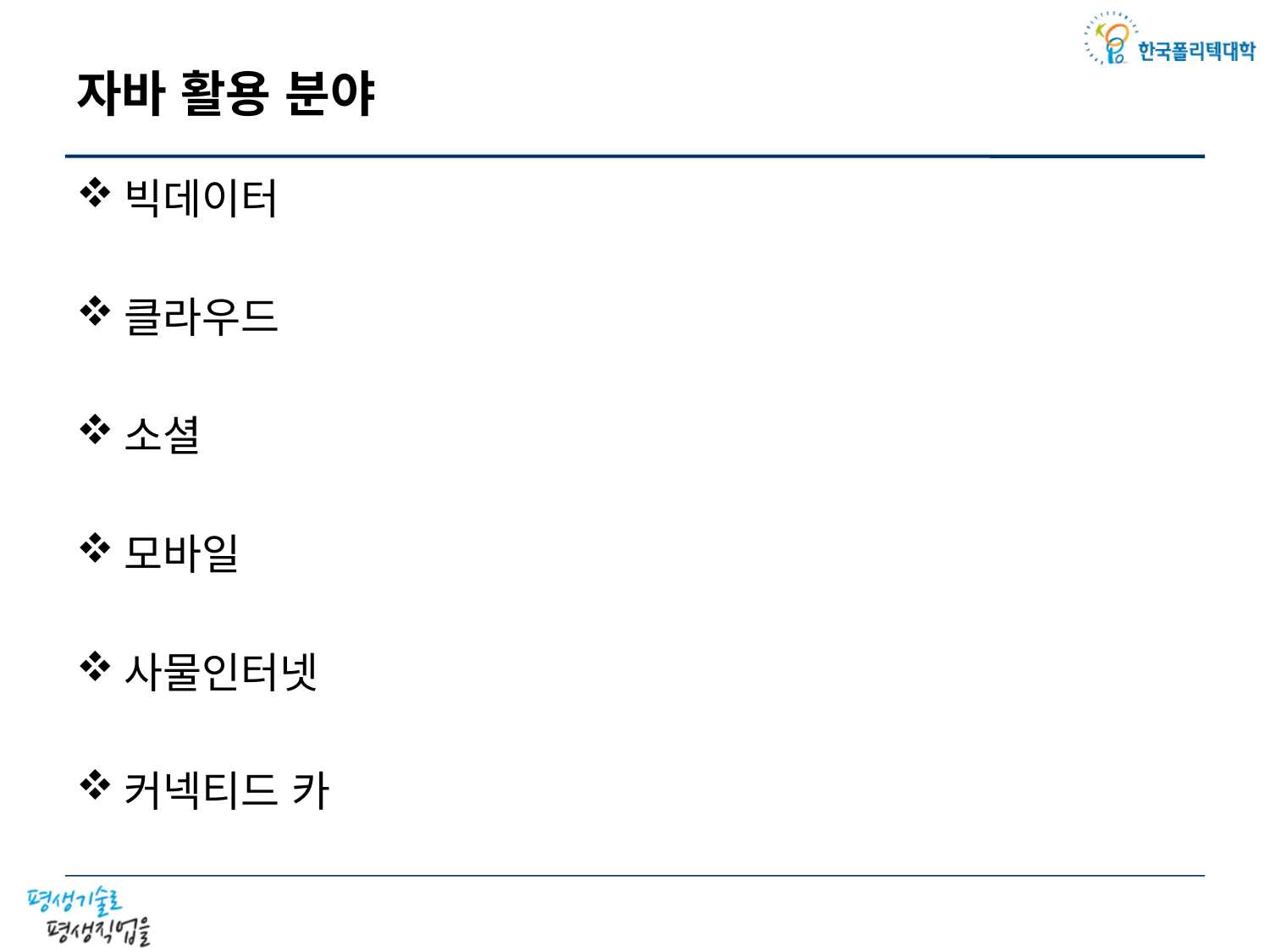

# 자바 활용 분야
빅데이터

클라우드

소셜

모바일

사물인터넷

커넥티드 카